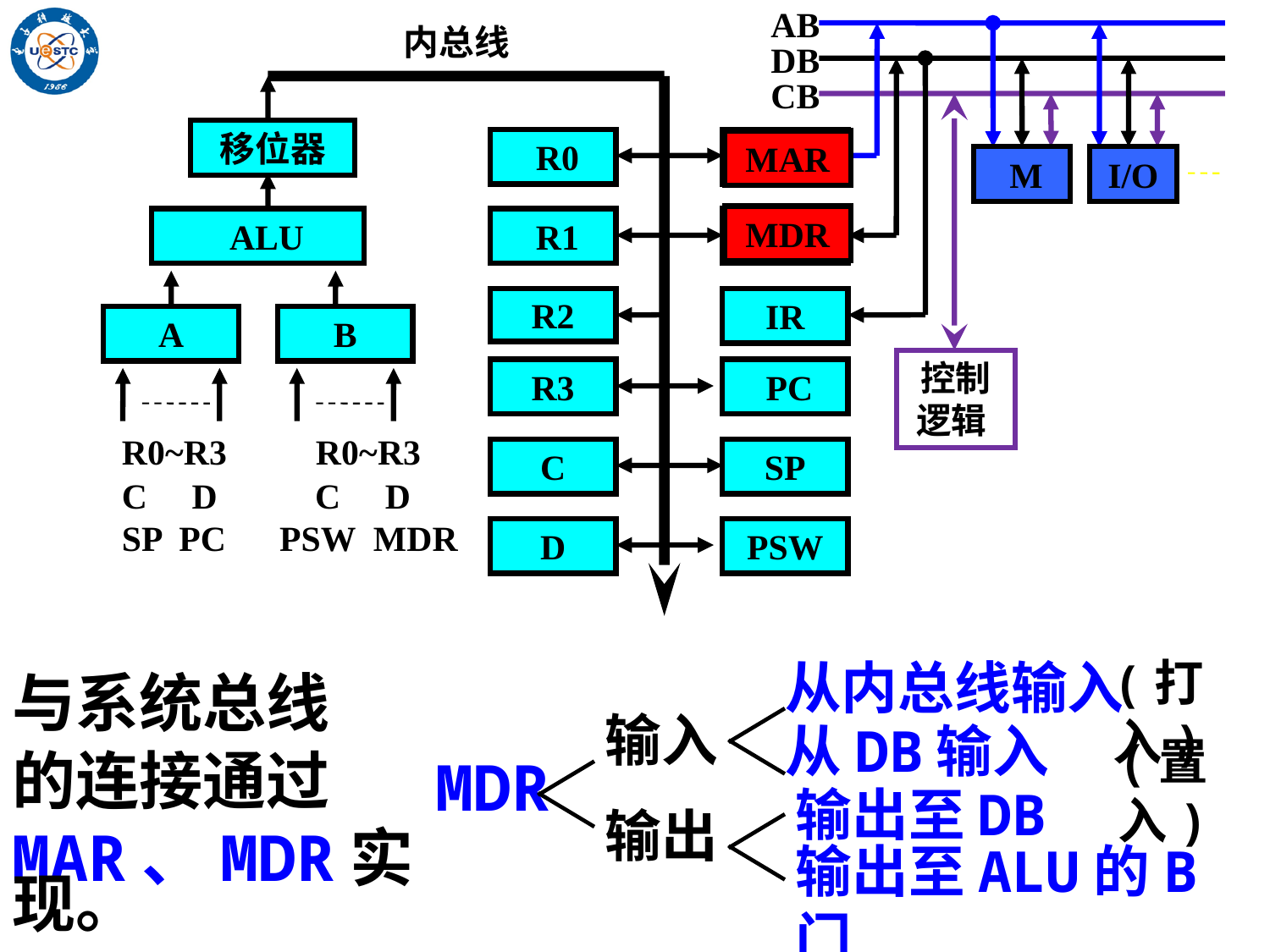

AB
内总线

DB

CB

移位器
 R0
MAR
 M
I/O

  ALU

 R1
MDR

R2
IR
A
B

控制逻辑
R3
 PC

     R0~R3          R0~R3
     C     D           C     D
     SP  PC      PSW  MDR
C
SP

D
PSW

MAR
MDR
从内总线输入
(打入)
与系统总线
的连接通过
MAR、MDR实现。
输入

从DB输入
(置入)
MDR

输出至DB
输出

输出至ALU的B门